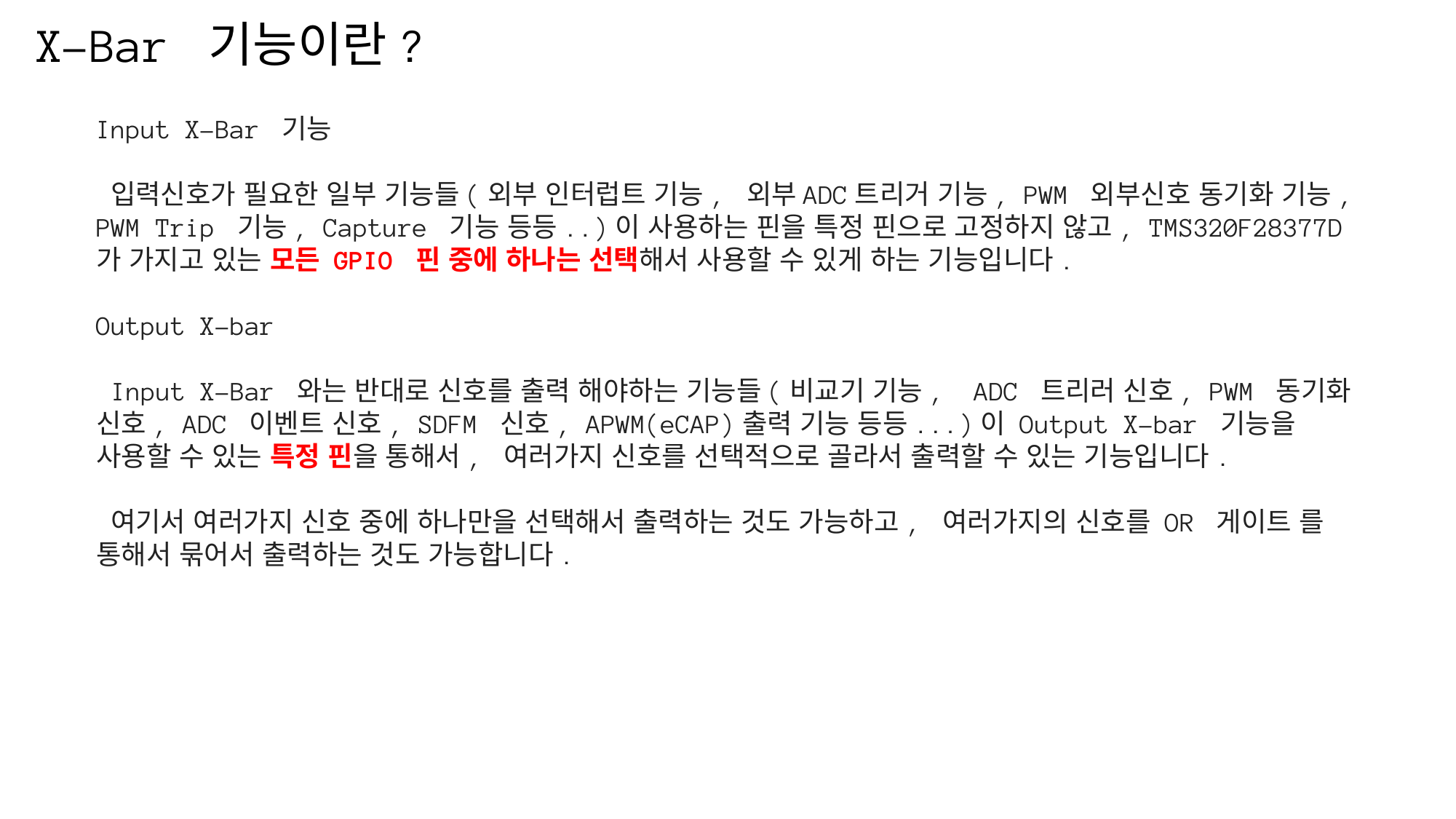

X-Bar 기능이란?
Input X-Bar 기능

 입력신호가 필요한 일부 기능들(외부 인터럽트 기능, 외부ADC트리거 기능, PWM 외부신호 동기화 기능, PWM Trip 기능, Capture 기능 등등..)이 사용하는 핀을 특정 핀으로 고정하지 않고, TMS320F28377D가 가지고 있는 모든 GPIO 핀 중에 하나는 선택해서 사용할 수 있게 하는 기능입니다.

Output X-bar

 Input X-Bar 와는 반대로 신호를 출력 해야하는 기능들(비교기 기능,  ADC 트리러 신호, PWM 동기화 신호, ADC 이벤트 신호, SDFM 신호, APWM(eCAP)출력 기능 등등...)이 Output X-bar 기능을 사용할 수 있는 특정 핀을 통해서, 여러가지 신호를 선택적으로 골라서 출력할 수 있는 기능입니다.

 여기서 여러가지 신호 중에 하나만을 선택해서 출력하는 것도 가능하고, 여러가지의 신호를 OR 게이트 를 통해서 묶어서 출력하는 것도 가능합니다.